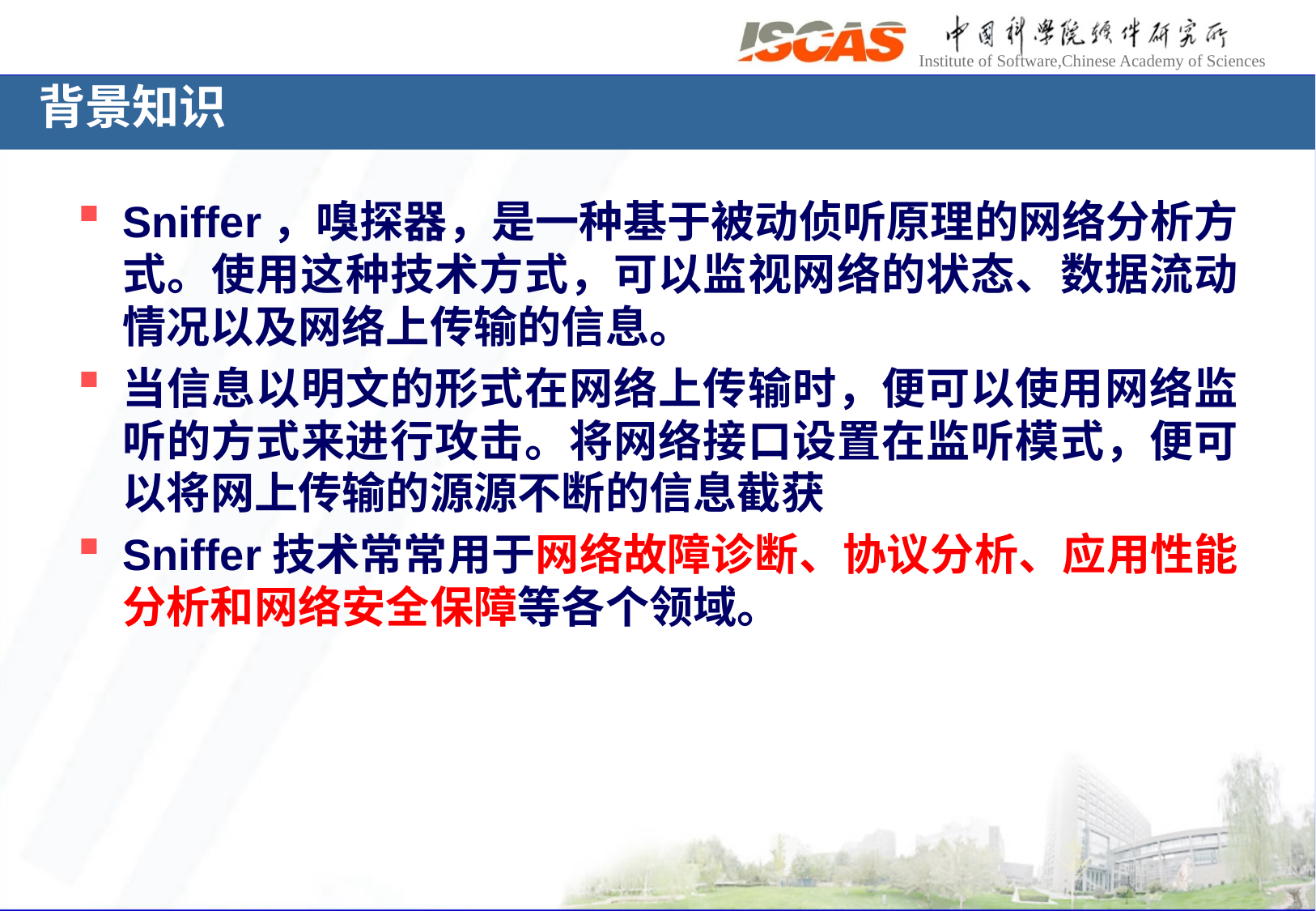

# 背景知识
Sniffer，嗅探器，是一种基于被动侦听原理的网络分析方式。使用这种技术方式，可以监视网络的状态、数据流动情况以及网络上传输的信息。
当信息以明文的形式在网络上传输时，便可以使用网络监听的方式来进行攻击。将网络接口设置在监听模式，便可以将网上传输的源源不断的信息截获
Sniffer技术常常用于网络故障诊断、协议分析、应用性能分析和网络安全保障等各个领域。